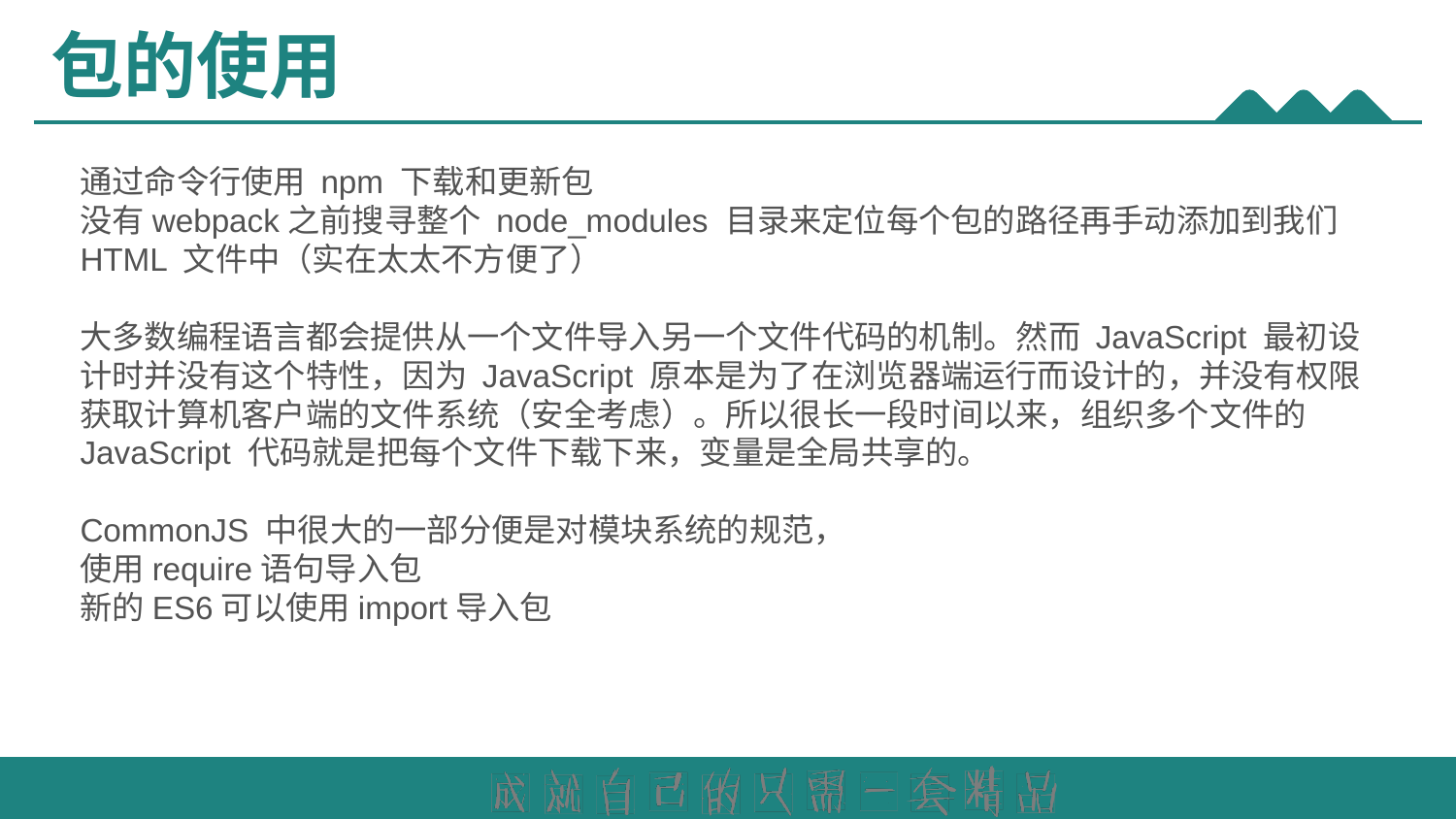

# 包的使用
通过命令行使用 npm 下载和更新包
没有webpack之前搜寻整个 node_modules 目录来定位每个包的路径再手动添加到我们 HTML 文件中（实在太太不方便了）

大多数编程语言都会提供从一个文件导入另一个文件代码的机制。然而 JavaScript 最初设计时并没有这个特性，因为 JavaScript 原本是为了在浏览器端运行而设计的，并没有权限获取计算机客户端的文件系统（安全考虑）。所以很长一段时间以来，组织多个文件的 JavaScript 代码就是把每个文件下载下来，变量是全局共享的。

CommonJS 中很大的一部分便是对模块系统的规范，
使用require语句导入包
新的ES6可以使用import导入包